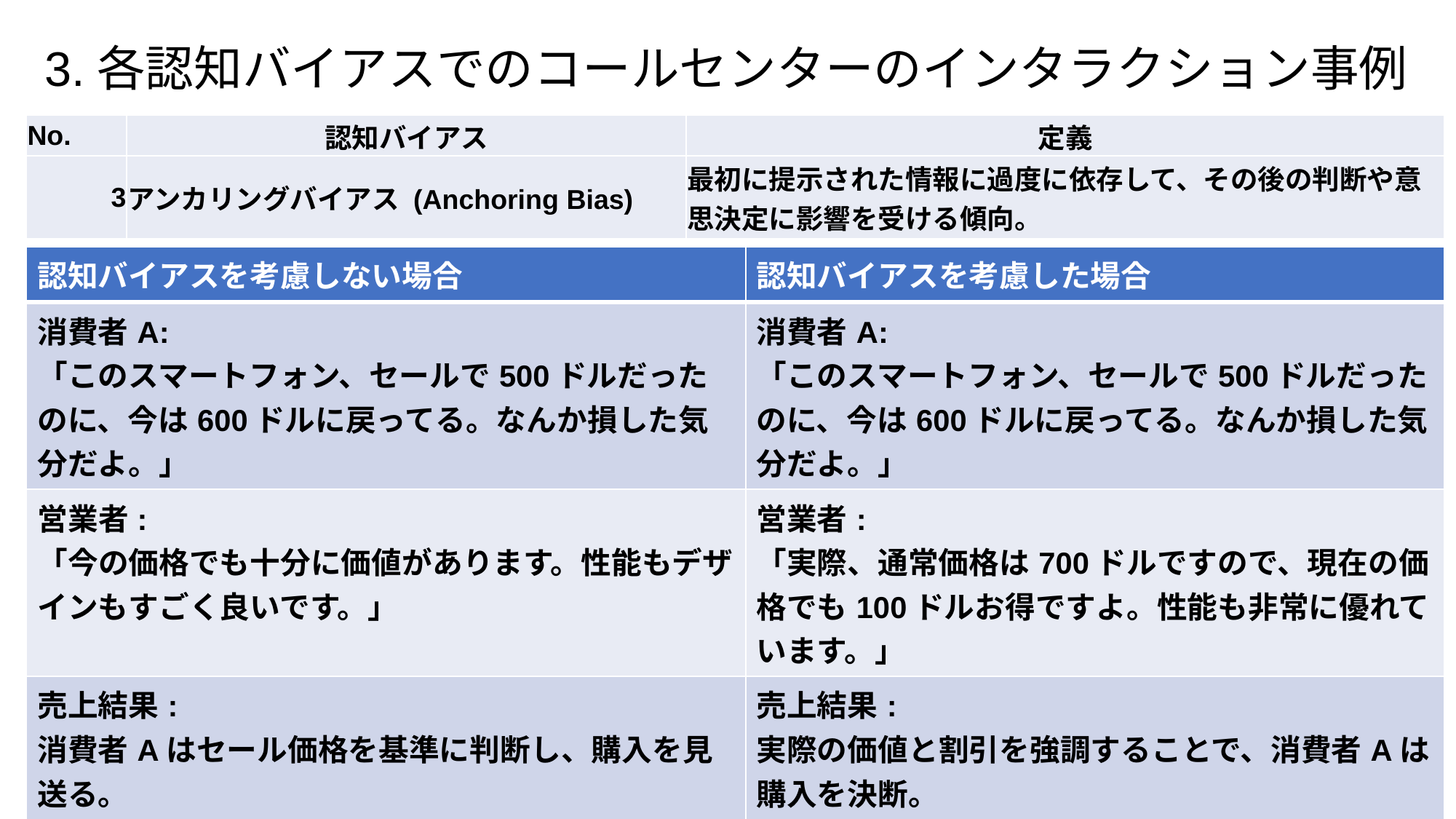

# 3.各認知バイアスでのコールセンターのインタラクション事例
| No. | 認知バイアス | 定義 |
| --- | --- | --- |
| 3 | アンカリングバイアス (Anchoring Bias) | 最初に提示された情報に過度に依存して、その後の判断や意思決定に影響を受ける傾向。 |
| 認知バイアスを考慮しない場合 | 認知バイアスを考慮した場合 |
| --- | --- |
| 消費者A: 「このスマートフォン、セールで500ドルだったのに、今は600ドルに戻ってる。なんか損した気分だよ。」 | 消費者A: 「このスマートフォン、セールで500ドルだったのに、今は600ドルに戻ってる。なんか損した気分だよ。」 |
| 営業者: 「今の価格でも十分に価値があります。性能もデザインもすごく良いです。」 | 営業者: 「実際、通常価格は700ドルですので、現在の価格でも100ドルお得ですよ。性能も非常に優れています。」 |
| 売上結果: 消費者Aはセール価格を基準に判断し、購入を見送る。 | 売上結果: 実際の価値と割引を強調することで、消費者Aは購入を決断。 |
sss